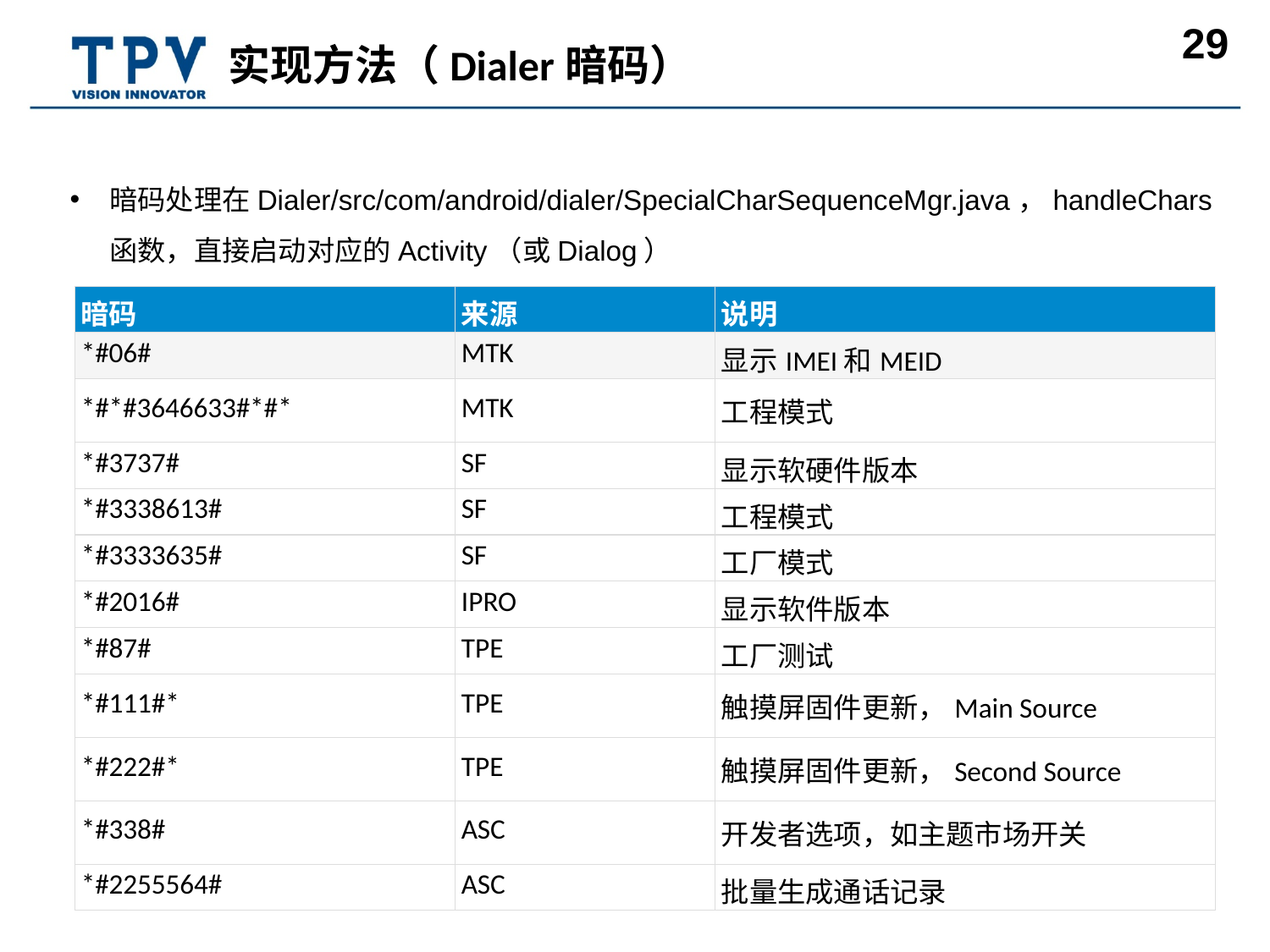

实现方法（Dialer暗码）
暗码处理在Dialer/src/com/android/dialer/SpecialCharSequenceMgr.java，handleChars函数，直接启动对应的Activity（或Dialog）
| 暗码 | 来源 | 说明 |
| --- | --- | --- |
| \*#06# | MTK | 显示IMEI和MEID |
| \*#\*#3646633#\*#\* | MTK | 工程模式 |
| \*#3737# | SF | 显示软硬件版本 |
| \*#3338613# | SF | 工程模式 |
| \*#3333635# | SF | 工厂模式 |
| \*#2016# | IPRO | 显示软件版本 |
| \*#87# | TPE | 工厂测试 |
| \*#111#\* | TPE | 触摸屏固件更新，Main Source |
| \*#222#\* | TPE | 触摸屏固件更新，Second Source |
| \*#338# | ASC | 开发者选项，如主题市场开关 |
| \*#2255564# | ASC | 批量生成通话记录 |